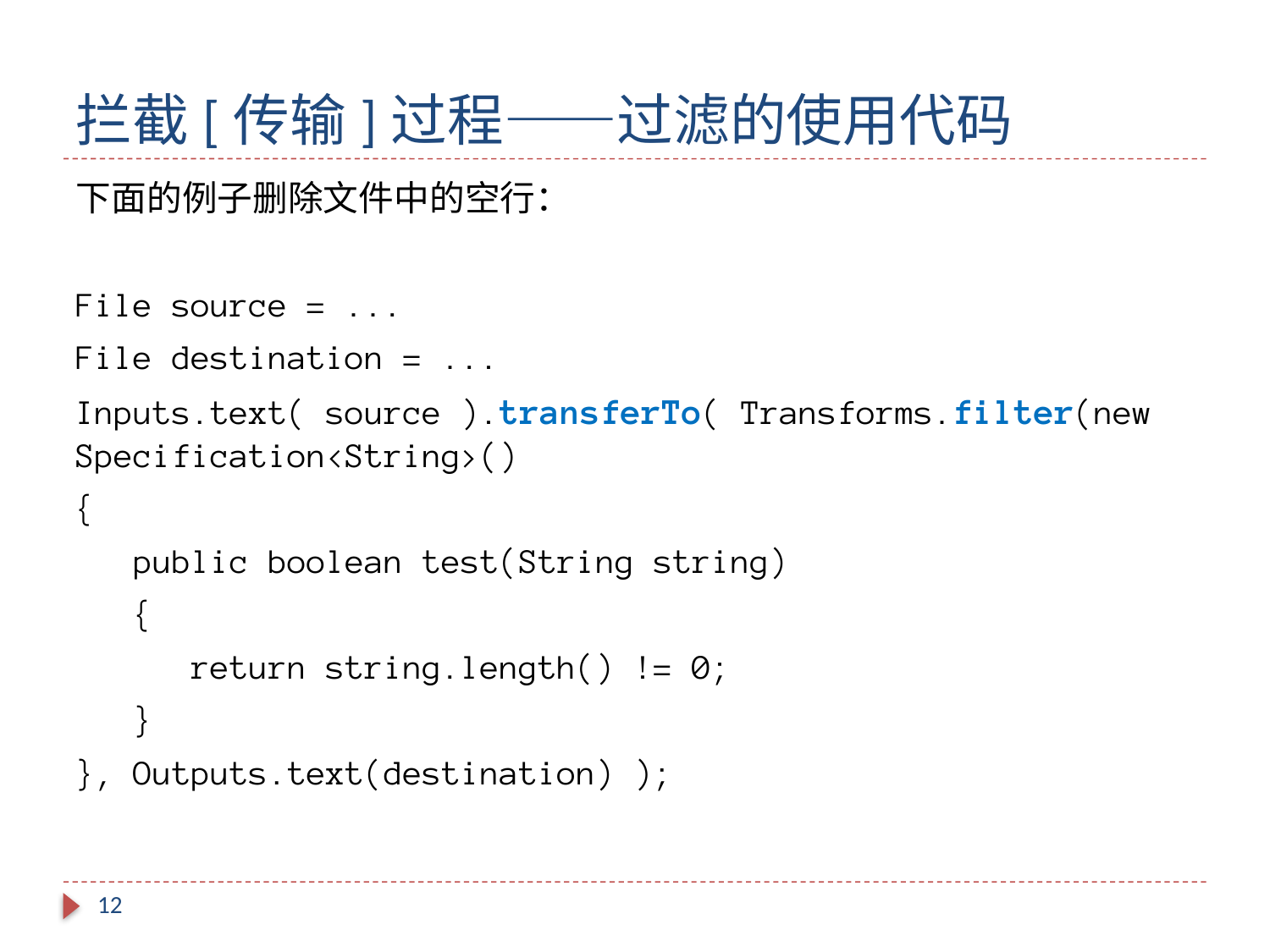

# 拦截[传输]过程——过滤的使用代码
下面的例子删除文件中的空行：

File source = ...
File destination = ...
Inputs.text( source ).transferTo( Transforms.filter(new Specification<String>()
{
   public boolean test(String string)
   {
      return string.length() != 0;
   }
}, Outputs.text(destination) );

12